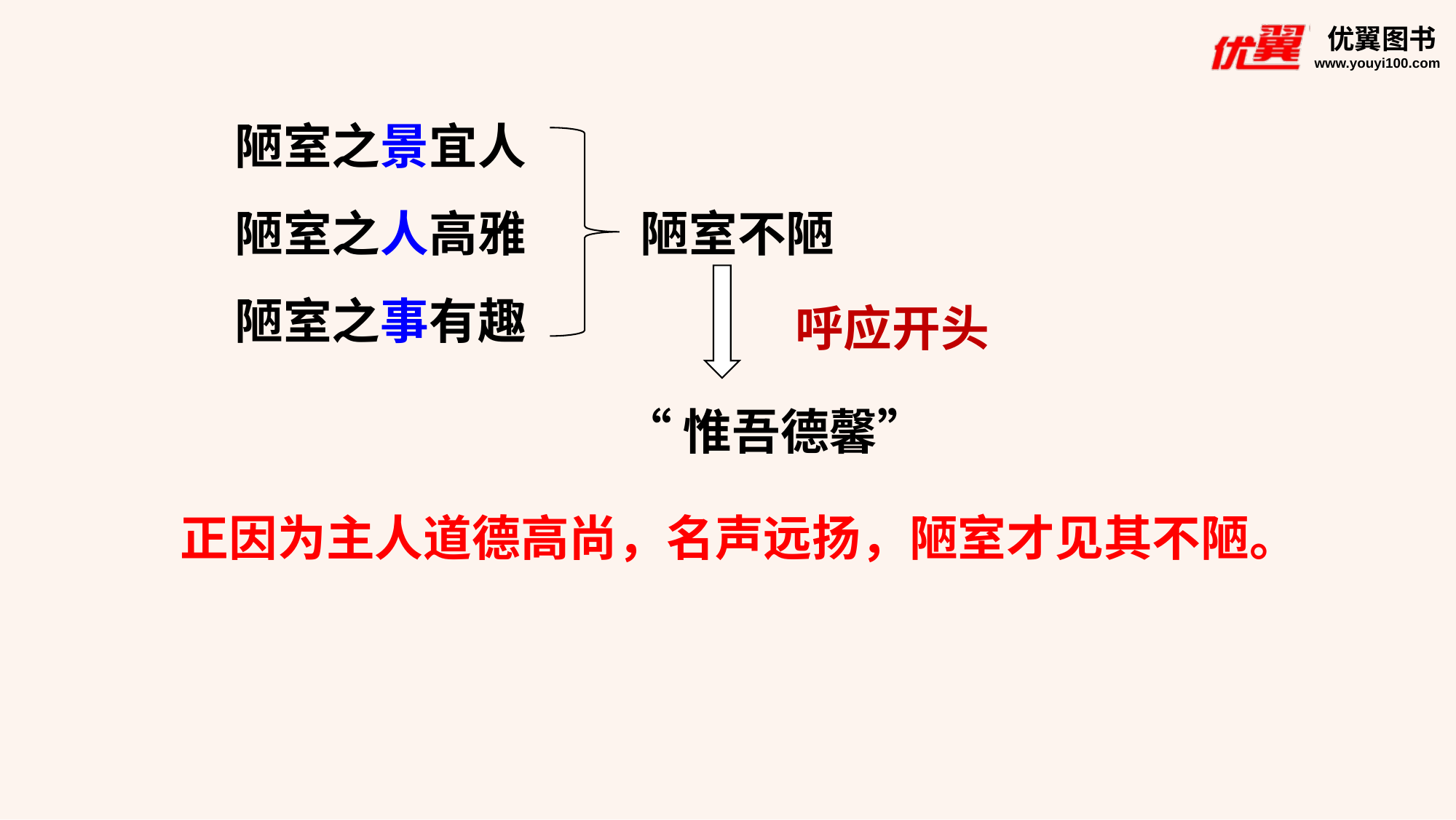

陋室之景宜人
陋室之人高雅
陋室之事有趣

陋室不陋

呼应开头
“惟吾德馨”
    正因为主人道德高尚，名声远扬，陋室才见其不陋。